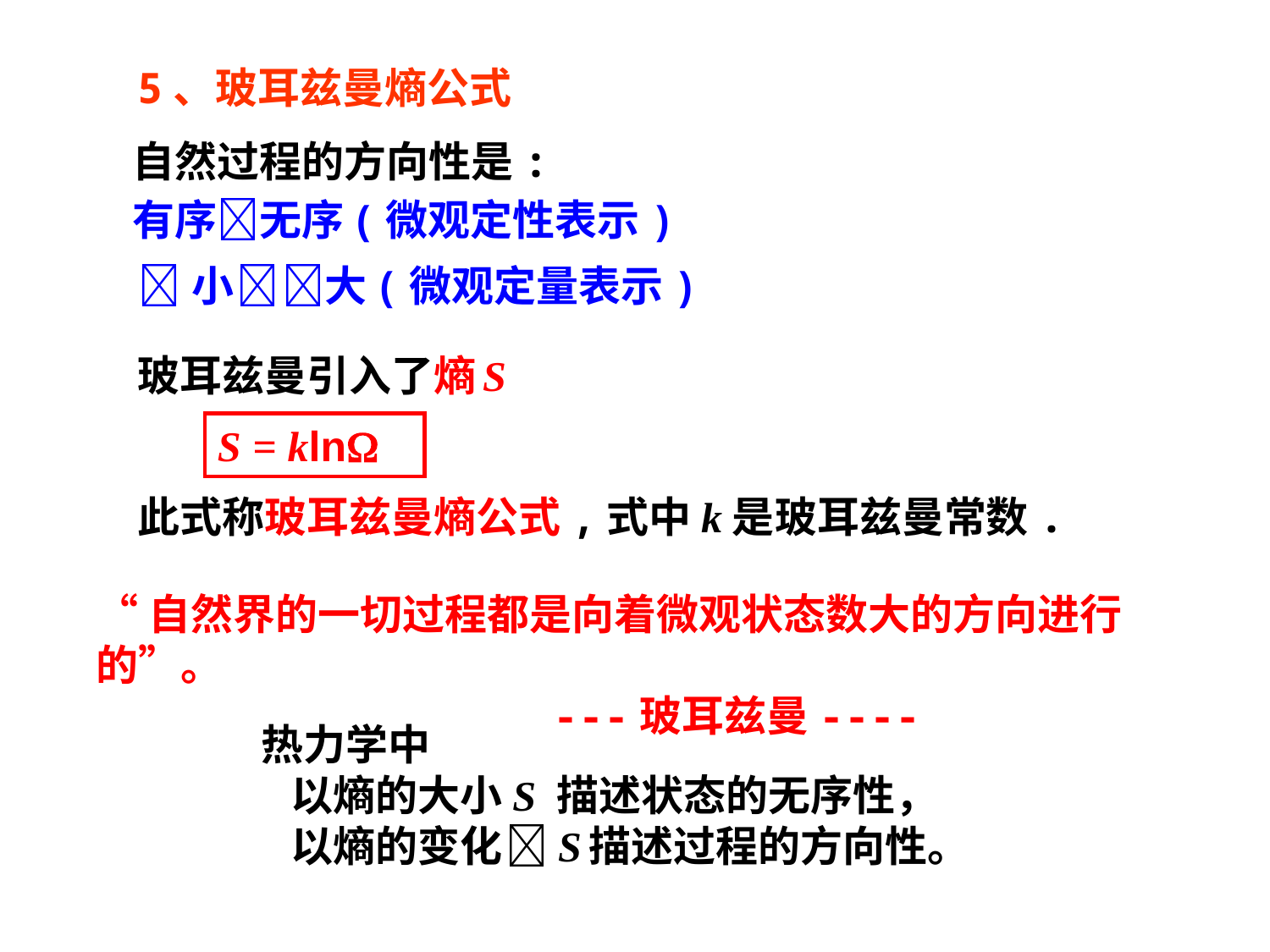

5、玻耳兹曼熵公式
 自然过程的方向性是:
 有序→无序 (微观定性表示)
Ω小 → Ω大 (微观定量表示)
玻耳兹曼引入了熵 S
S = klnΩ
此式称玻耳兹曼熵公式,式中k是玻耳兹曼常数.
“自然界的一切过程都是向着微观状态数大的方向进行的”。
                  ---玻耳兹曼----
热力学中
  以熵的大小S 描述状态的无序性，
  以熵的变化 ΔS 描述过程的方向性。
69